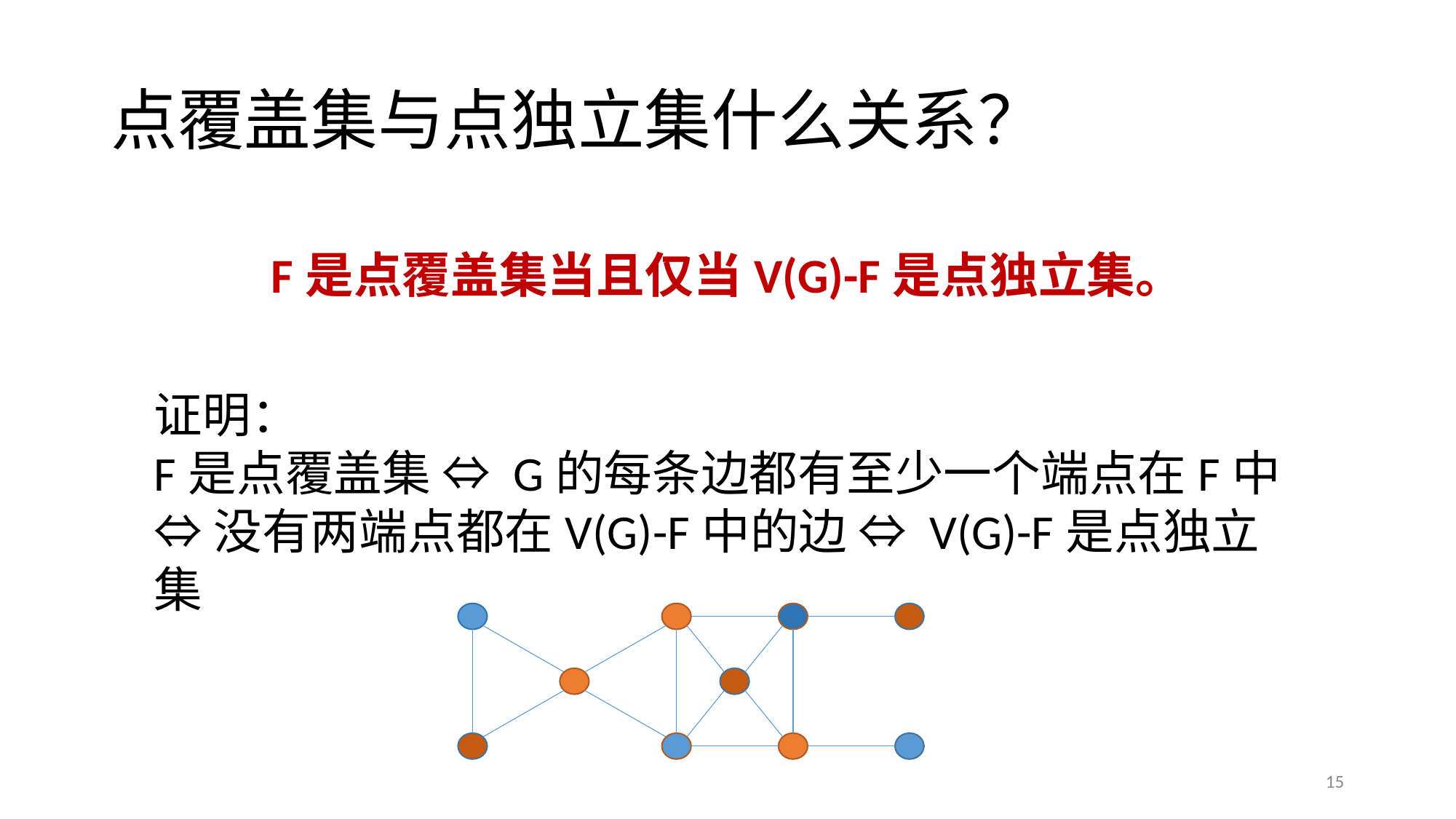

# 点覆盖集与点独立集什么关系？
F是点覆盖集当且仅当V(G)-F是点独立集。
证明：
F是点覆盖集 ⇔ G的每条边都有至少一个端点在F中 ⇔ 没有两端点都在V(G)-F中的边 ⇔ V(G)-F是点独立集

15